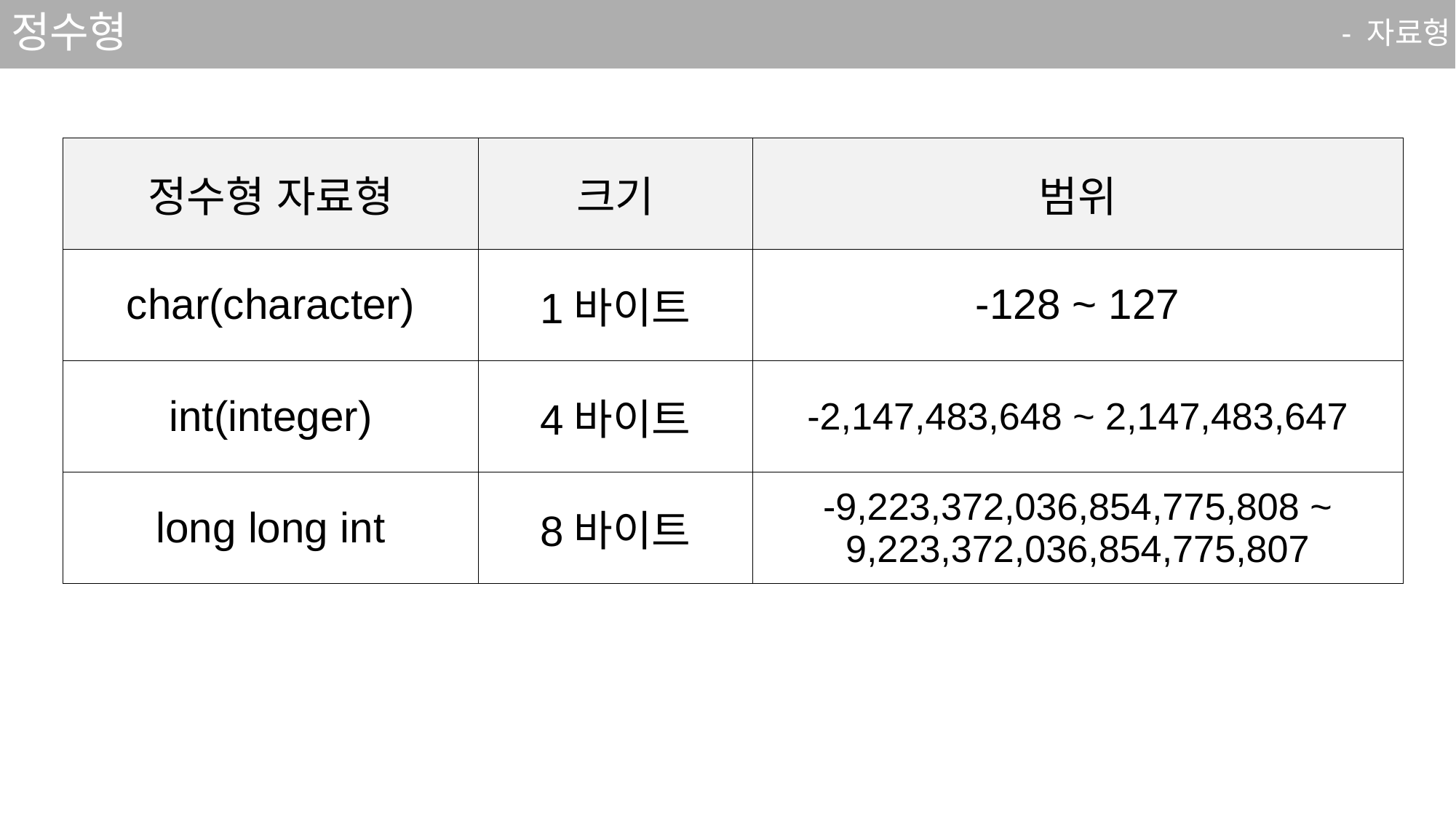

# 정수형
- 자료형
| 정수형 자료형 | 크기 | 범위 |
| --- | --- | --- |
| char(character) | 1바이트 | -128 ~ 127 |
| int(integer) | 4바이트 | -2,147,483,648 ~ 2,147,483,647 |
| long long int | 8바이트 | -9,223,372,036,854,775,808 ~ 9,223,372,036,854,775,807 |